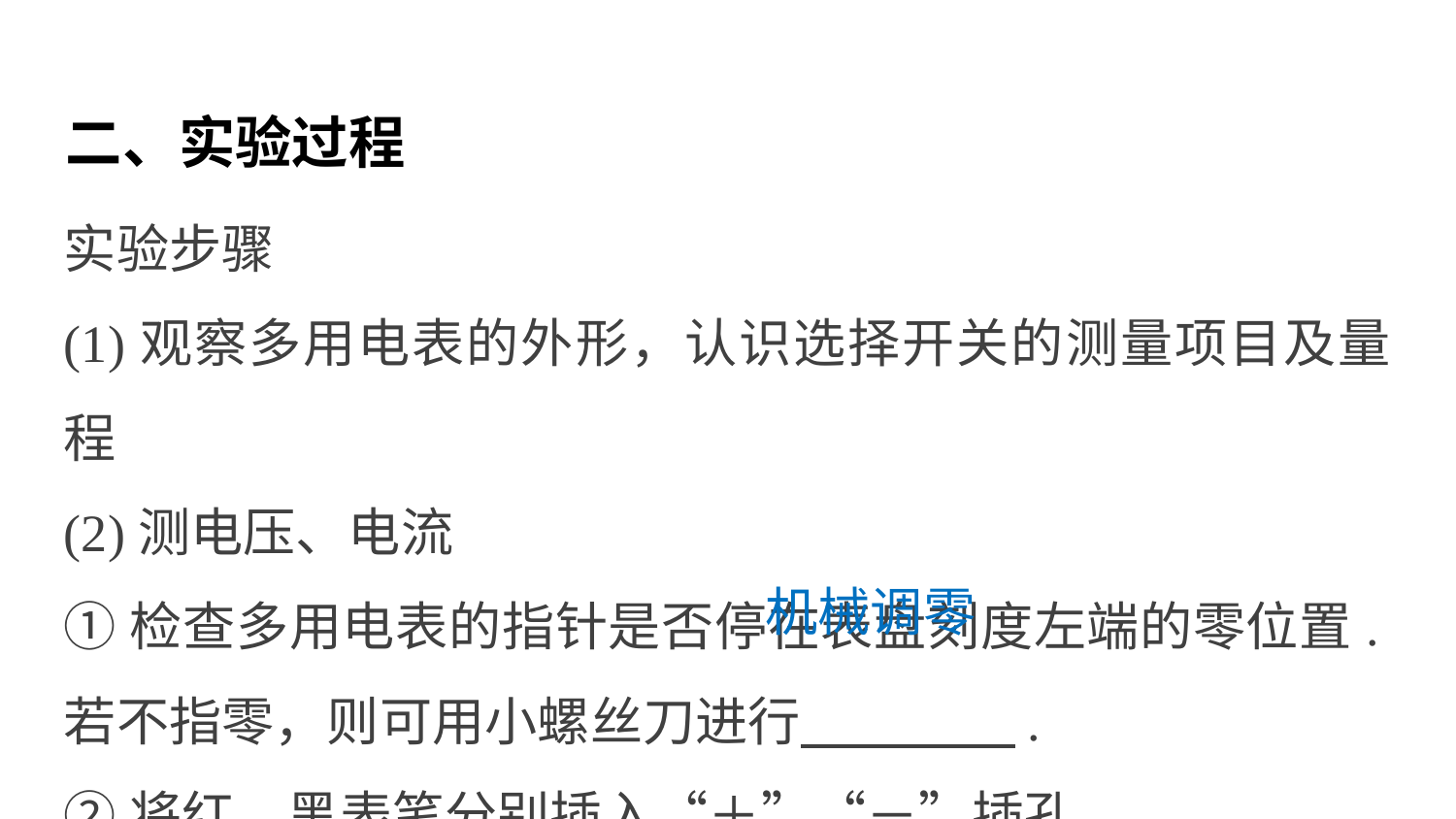

二、实验过程
实验步骤
(1)观察多用电表的外形，认识选择开关的测量项目及量程
(2)测电压、电流
①检查多用电表的指针是否停在表盘刻度左端的零位置.若不指零，则可用小螺丝刀进行                  .
②将红、黑表笔分别插入“＋”“－”插孔.
机械调零